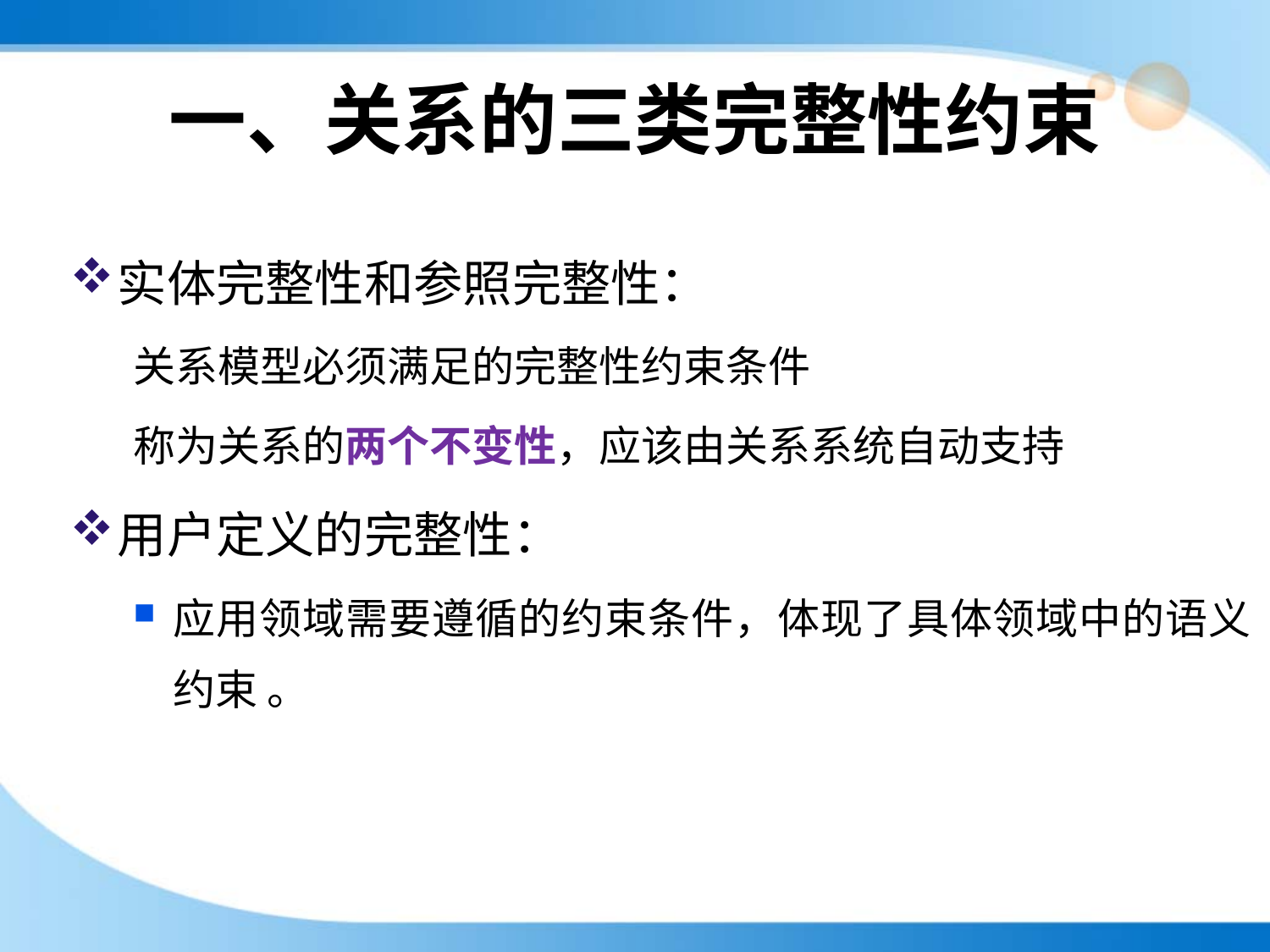

# 一、关系的三类完整性约束
实体完整性和参照完整性：
关系模型必须满足的完整性约束条件
称为关系的两个不变性，应该由关系系统自动支持
用户定义的完整性：
应用领域需要遵循的约束条件，体现了具体领域中的语义约束 。